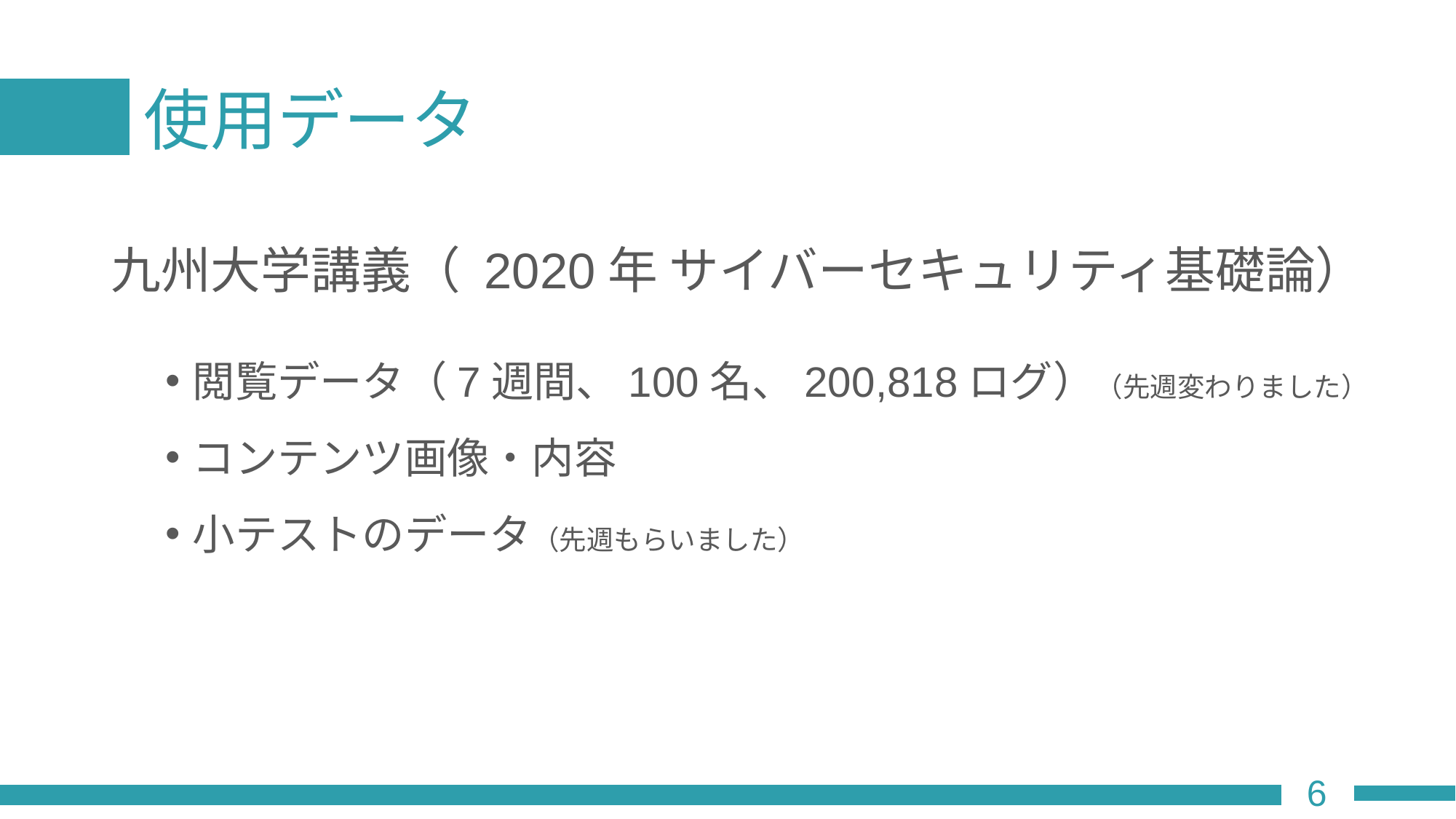

# 使用データ

九州大学講義（ 2020年 サイバーセキュリティ基礎論）

閲覧データ（7週間、100名、200,818ログ）（先週変わりました）
コンテンツ画像・内容
小テストのデータ（先週もらいました）

6